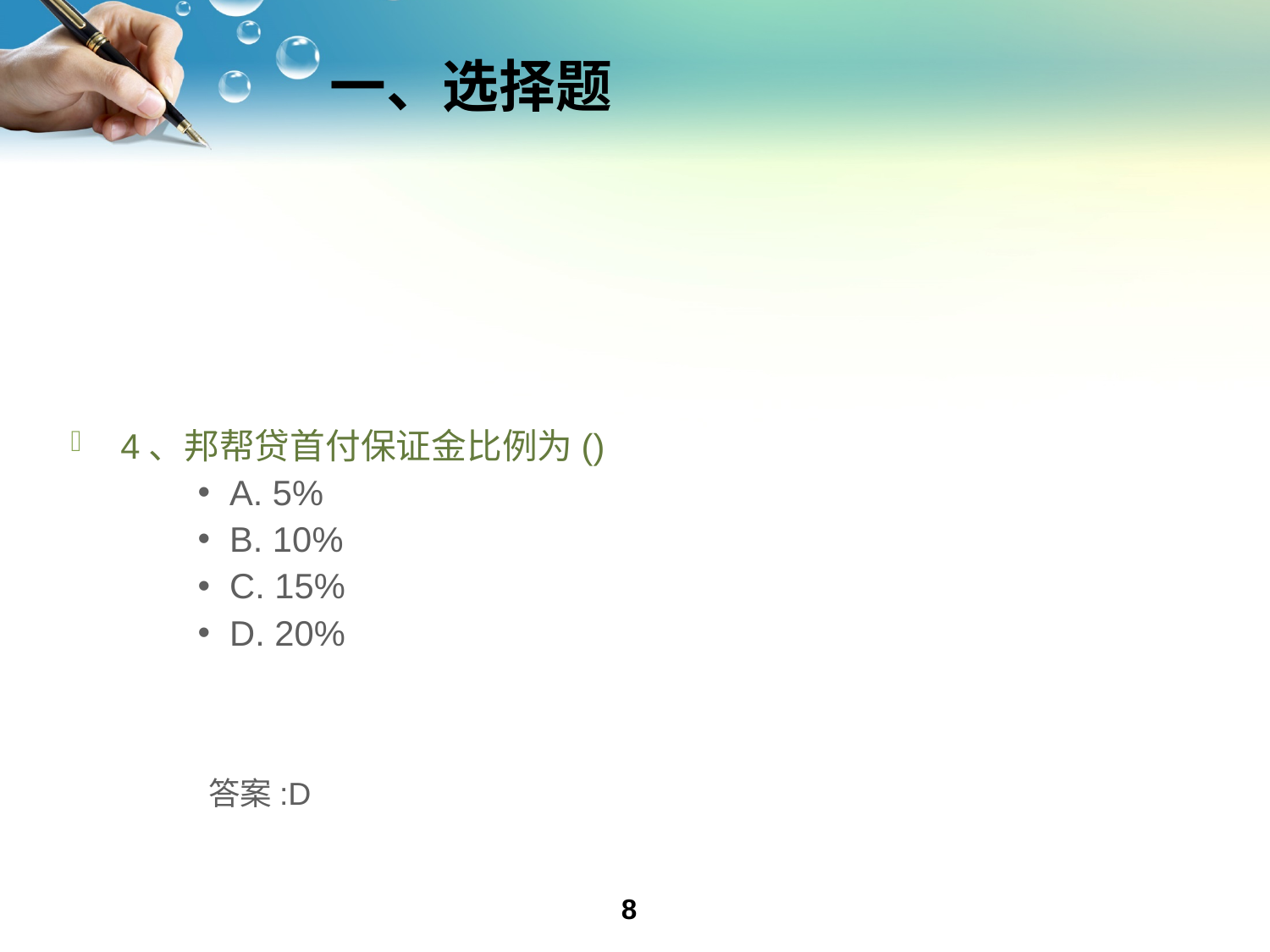

# 一、选择题

4、邦帮贷首付保证金比例为()
A. 5%
B. 10%
C. 15%
D. 20%

答案:D
8